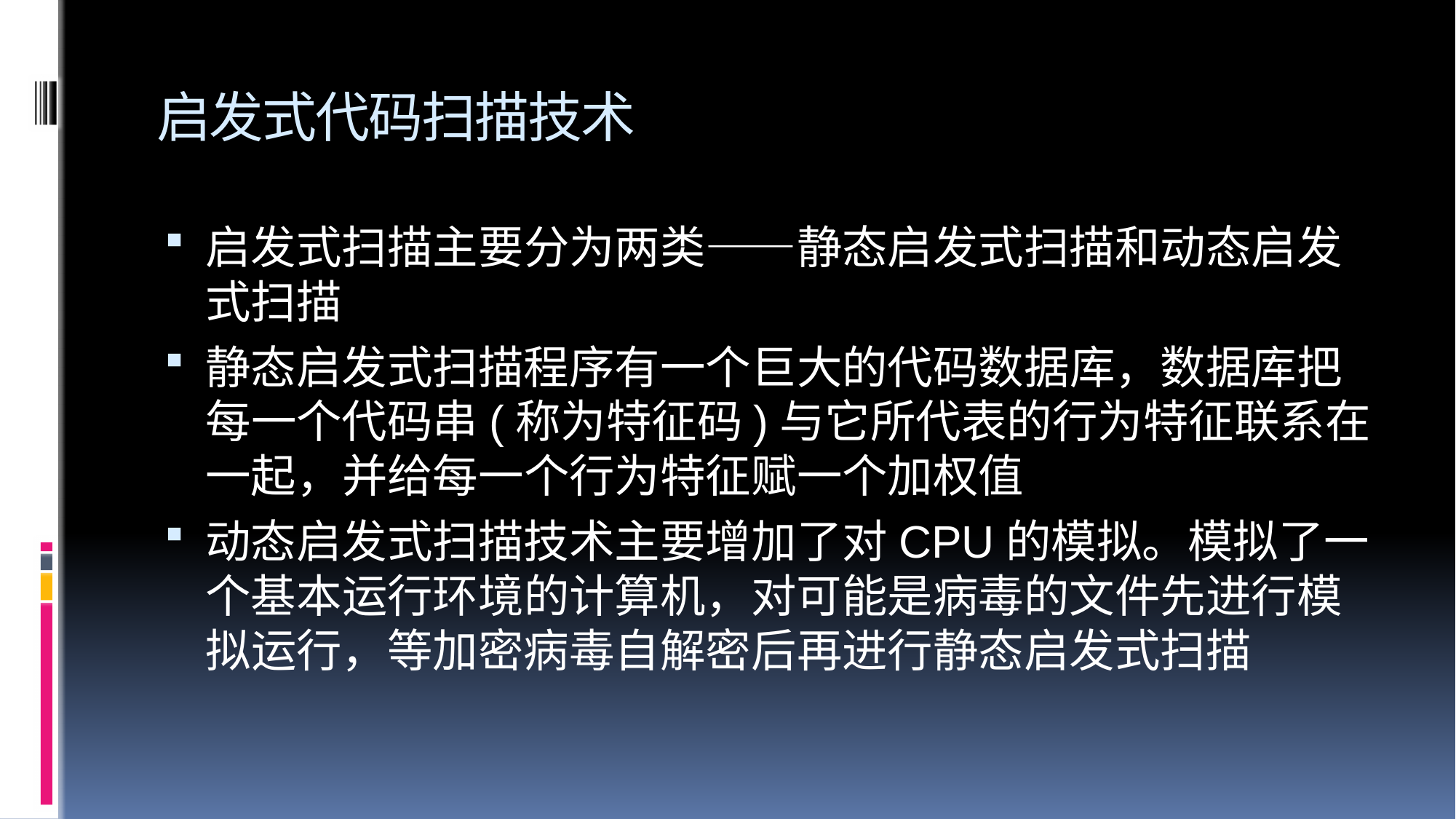

# 启发式代码扫描技术
启发式扫描主要分为两类——静态启发式扫描和动态启发式扫描
静态启发式扫描程序有一个巨大的代码数据库，数据库把每一个代码串(称为特征码)与它所代表的行为特征联系在一起，并给每一个行为特征赋一个加权值
动态启发式扫描技术主要增加了对CPU的模拟。模拟了一个基本运行环境的计算机，对可能是病毒的文件先进行模拟运行，等加密病毒自解密后再进行静态启发式扫描